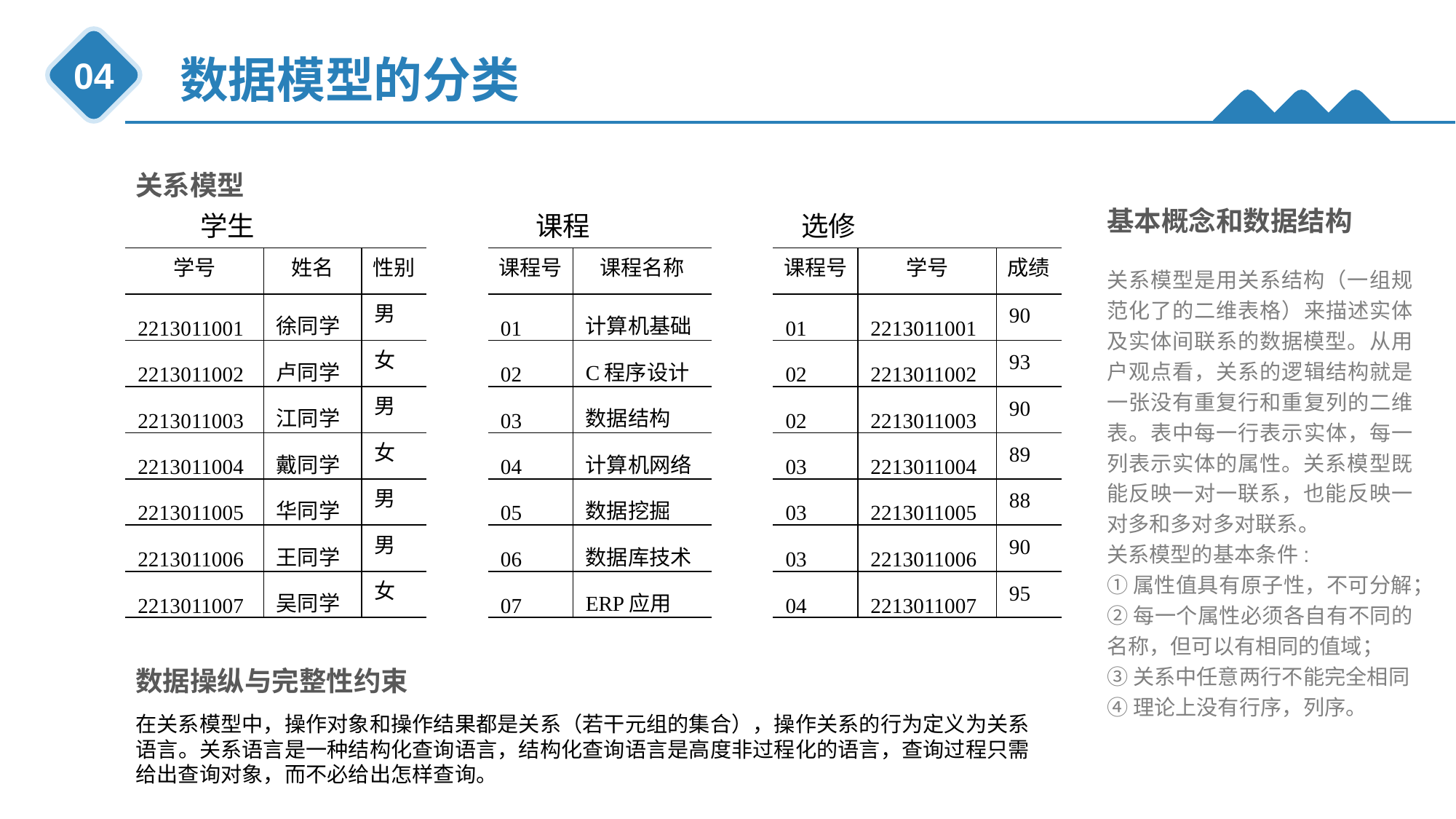

数据模型的分类
04

关系模型
基本概念和数据结构
关系模型是用关系结构（一组规范化了的二维表格）来描述实体及实体间联系的数据模型。从用户观点看，关系的逻辑结构就是一张没有重复行和重复列的二维表。表中每一行表示实体，每一列表示实体的属性。关系模型既能反映一对一联系，也能反映一对多和多对多对联系。
关系模型的基本条件:
①属性值具有原子性，不可分解；
②每一个属性必须各自有不同的名称，但可以有相同的值域；
③关系中任意两行不能完全相同
④理论上没有行序，列序。
学生		                   课程		         选修
| 学号 | 姓名 | 性别 |  | 课程号 | 课程名称 |  | 课程号 | 学号 | 成绩 |
| --- | --- | --- | --- | --- | --- | --- | --- | --- | --- |
| 2213011001 | 徐同学 | 男 |  | 01 | 计算机基础 |  | 01 | 2213011001 | 90 |
| 2213011002 | 卢同学 | 女 |  | 02 | C程序设计 |  | 02 | 2213011002 | 93 |
| 2213011003 | 江同学 | 男 |  | 03 | 数据结构 |  | 02 | 2213011003 | 90 |
| 2213011004 | 戴同学 | 女 |  | 04 | 计算机网络 |  | 03 | 2213011004 | 89 |
| 2213011005 | 华同学 | 男 |  | 05 | 数据挖掘 |  | 03 | 2213011005 | 88 |
| 2213011006 | 王同学 | 男 |  | 06 | 数据库技术 |  | 03 | 2213011006 | 90 |
| 2213011007 | 吴同学 | 女 |  | 07 | ERP应用 |  | 04 | 2213011007 | 95 |
数据操纵与完整性约束
在关系模型中，操作对象和操作结果都是关系（若干元组的集合），操作关系的行为定义为关系语言。关系语言是一种结构化查询语言，结构化查询语言是高度非过程化的语言，查询过程只需给出查询对象，而不必给出怎样查询。